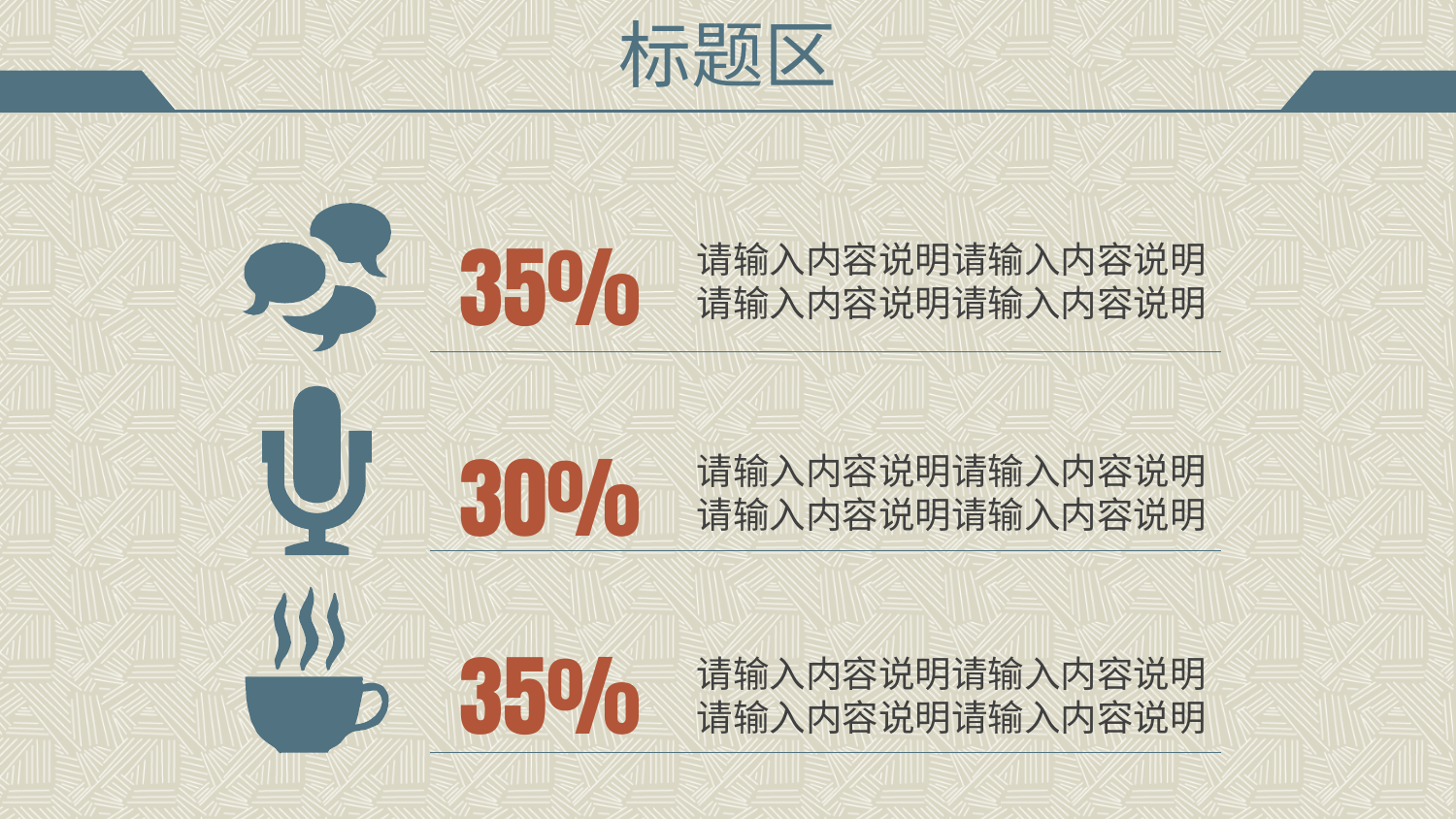

# 标题区

35%
请输入内容说明请输入内容说明
请输入内容说明请输入内容说明

30%
请输入内容说明请输入内容说明
请输入内容说明请输入内容说明

35%
请输入内容说明请输入内容说明
请输入内容说明请输入内容说明